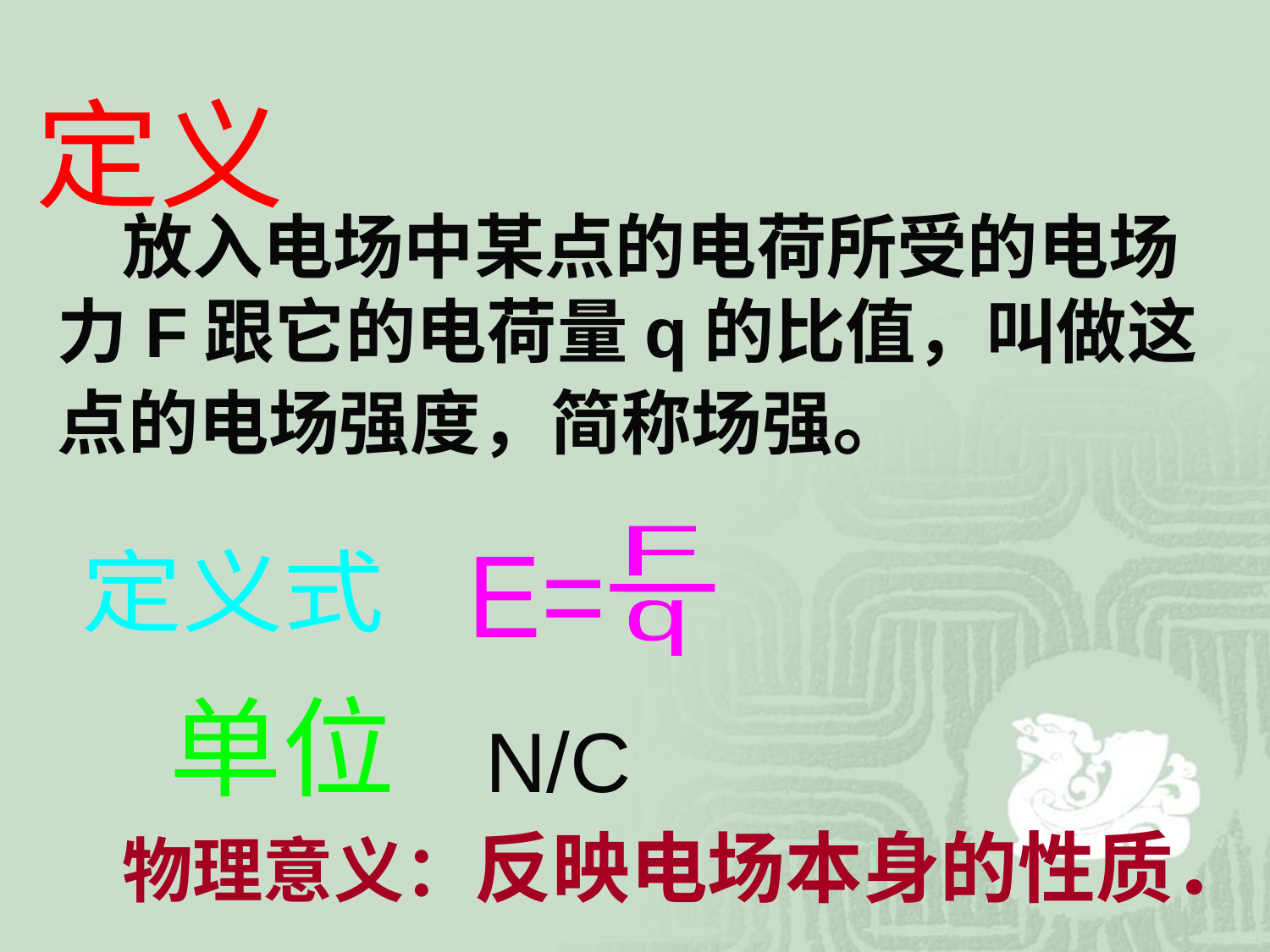

定义
   放入电场中某点的电荷所受的电场力F跟它的电荷量q的比值，叫做这点的电场强度，简称场强。
F
E=

q
定义式
 N/C
单位
物理意义：反映电场本身的性质．